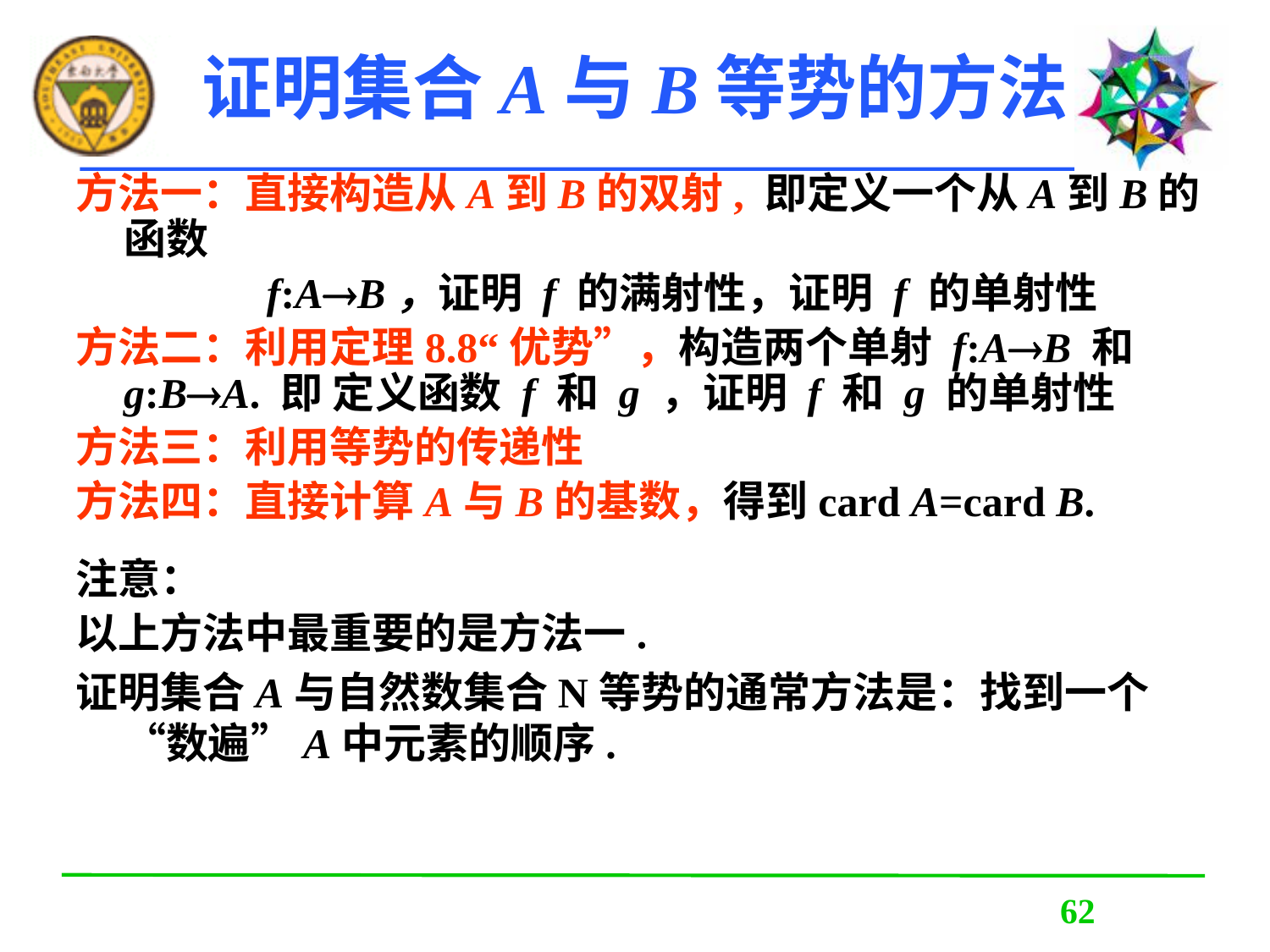

# 证明集合A与B等势的方法
方法一：直接构造从A到B的双射, 即定义一个从A到B的函数
                  f:A→B，证明 f 的满射性，证明 f 的单射性
方法二：利用定理8.8“优势”，构造两个单射 f:A→B 和 g:B→A. 即 定义函数 f 和 g ，证明 f 和 g 的单射性
方法三：利用等势的传递性
方法四：直接计算A与B的基数，得到card A=card B.
注意：
以上方法中最重要的是方法一.
证明集合A与自然数集合N等势的通常方法是：找到一个“数遍”A中元素的顺序.